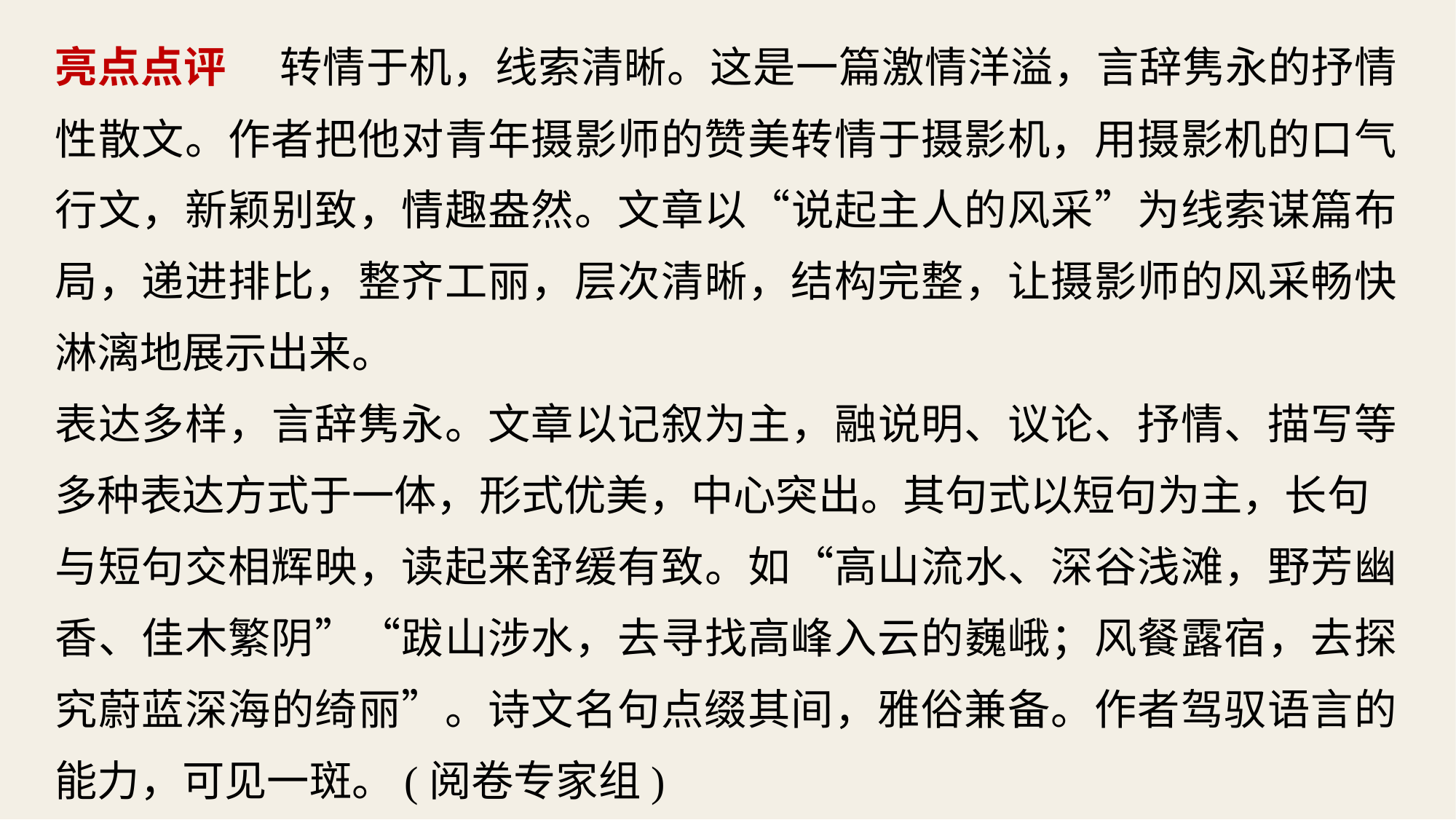

亮点点评 　转情于机，线索清晰。这是一篇激情洋溢，言辞隽永的抒情性散文。作者把他对青年摄影师的赞美转情于摄影机，用摄影机的口气行文，新颖别致，情趣盎然。文章以“说起主人的风采”为线索谋篇布局，递进排比，整齐工丽，层次清晰，结构完整，让摄影师的风采畅快淋漓地展示出来。
表达多样，言辞隽永。文章以记叙为主，融说明、议论、抒情、描写等多种表达方式于一体，形式优美，中心突出。其句式以短句为主，长句
与短句交相辉映，读起来舒缓有致。如“高山流水、深谷浅滩，野芳幽香、佳木繁阴”“跋山涉水，去寻找高峰入云的巍峨；风餐露宿，去探究蔚蓝深海的绮丽”。诗文名句点缀其间，雅俗兼备。作者驾驭语言的能力，可见一斑。(阅卷专家组)